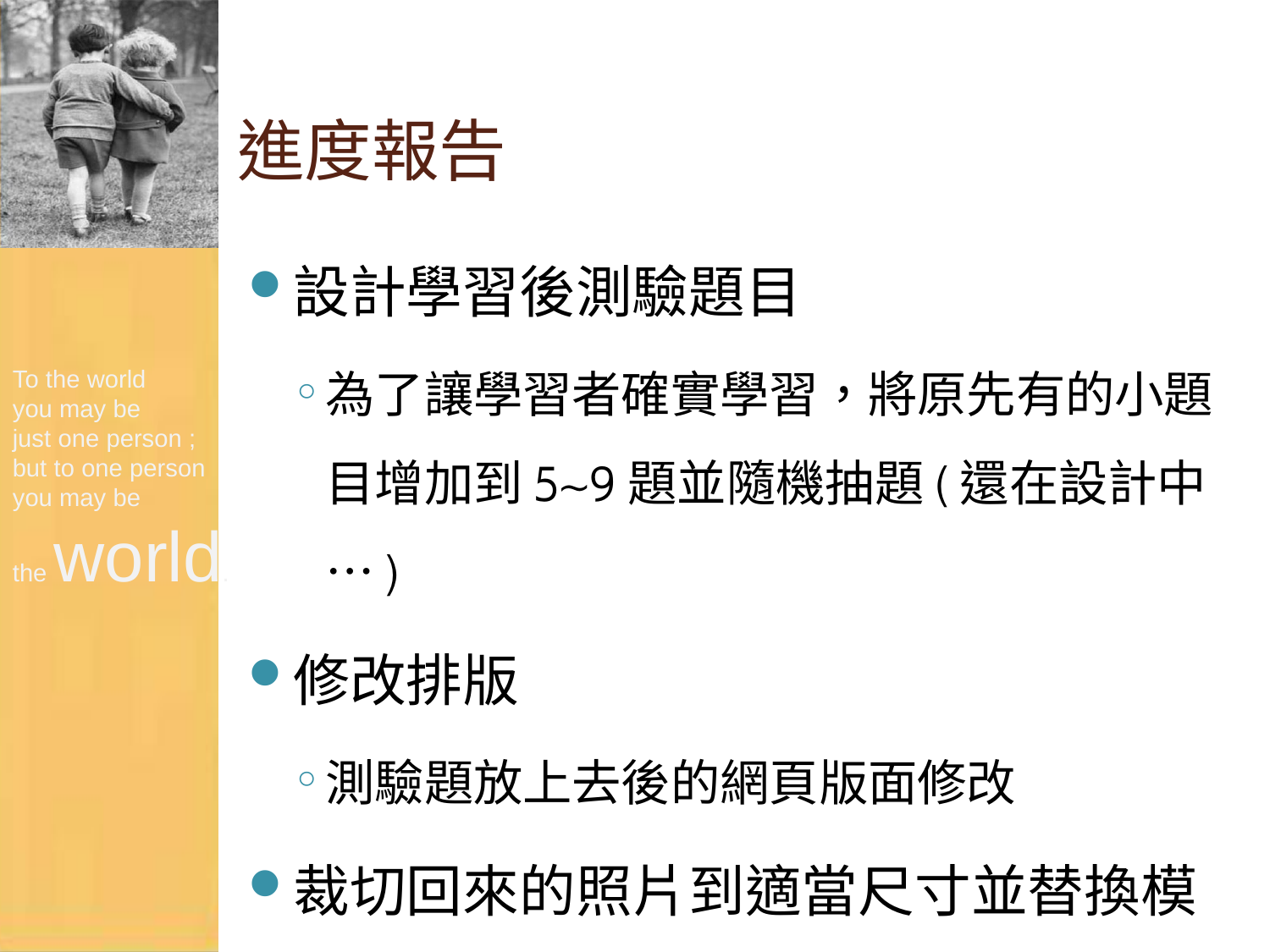

# 進度報告
設計學習後測驗題目
為了讓學習者確實學習，將原先有的小題目增加到5~9題並隨機抽題(還在設計中…)
修改排版
測驗題放上去後的網頁版面修改
裁切回來的照片到適當尺寸並替換模糊的網頁照片